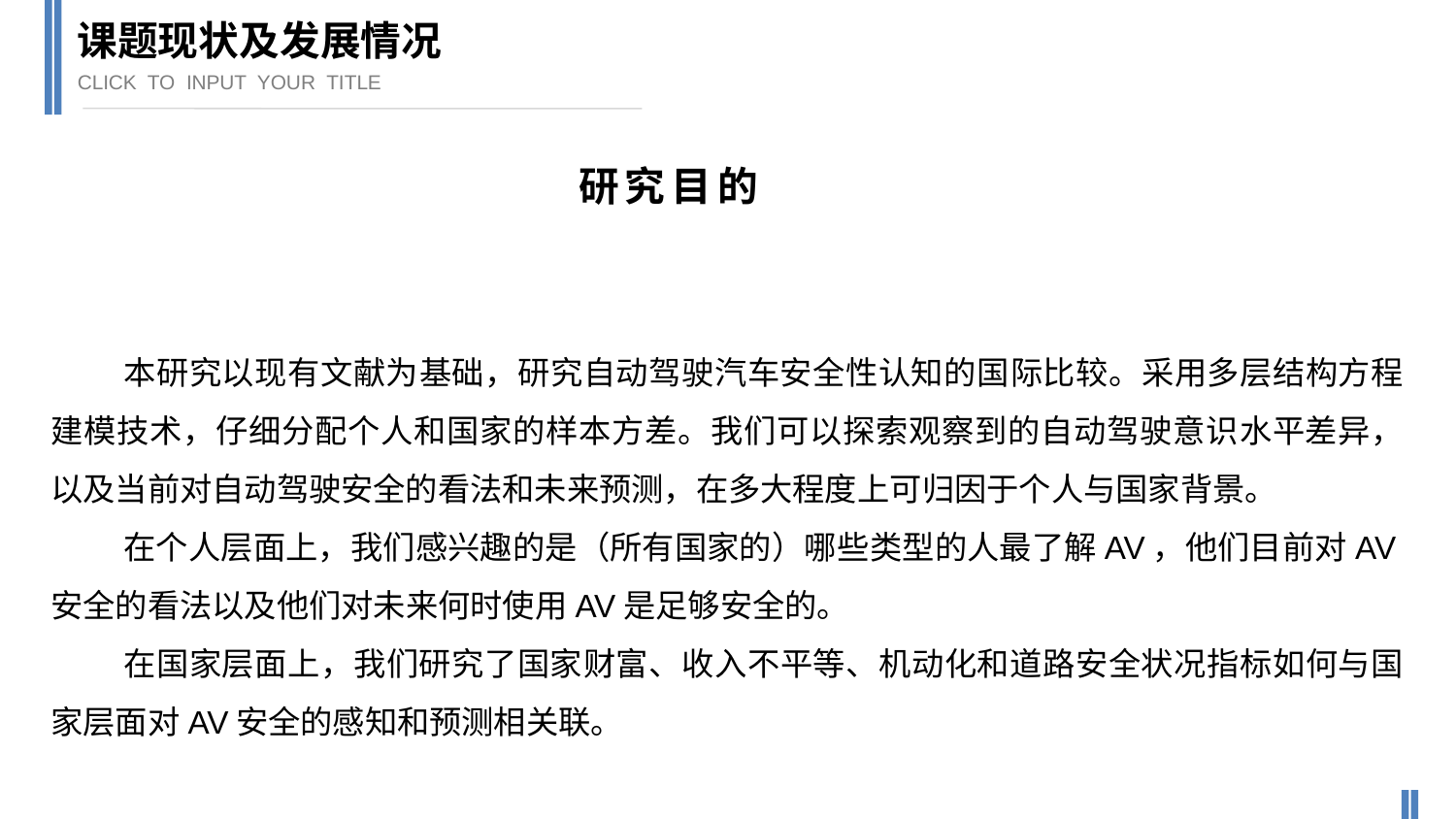

课题现状及发展情况
CLICK  TO  INPUT  YOUR  TITLE
研究目的
本研究以现有文献为基础，研究自动驾驶汽车安全性认知的国际比较。采用多层结构方程建模技术，仔细分配个人和国家的样本方差。我们可以探索观察到的自动驾驶意识水平差异，以及当前对自动驾驶安全的看法和未来预测，在多大程度上可归因于个人与国家背景。
在个人层面上，我们感兴趣的是（所有国家的）哪些类型的人最了解AV，他们目前对AV安全的看法以及他们对未来何时使用AV是足够安全的。
在国家层面上，我们研究了国家财富、收入不平等、机动化和道路安全状况指标如何与国家层面对AV安全的感知和预测相关联。